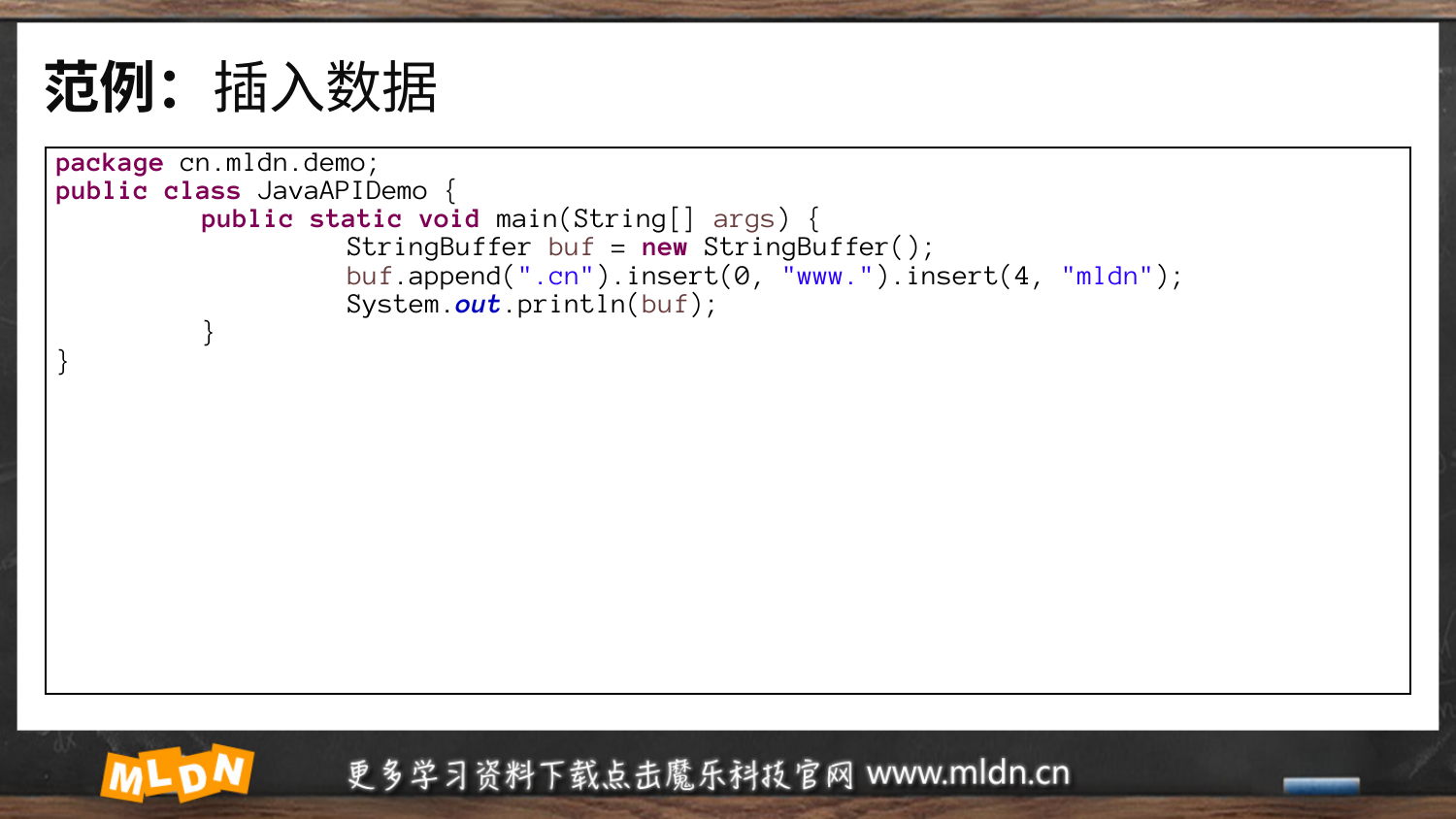

# 范例：插入数据
| package cn.mldn.demo; public class JavaAPIDemo { public static void main(String[] args) { StringBuffer buf = new StringBuffer(); buf.append(".cn").insert(0, "www.").insert(4, "mldn"); System.out.println(buf); } } |
| --- |